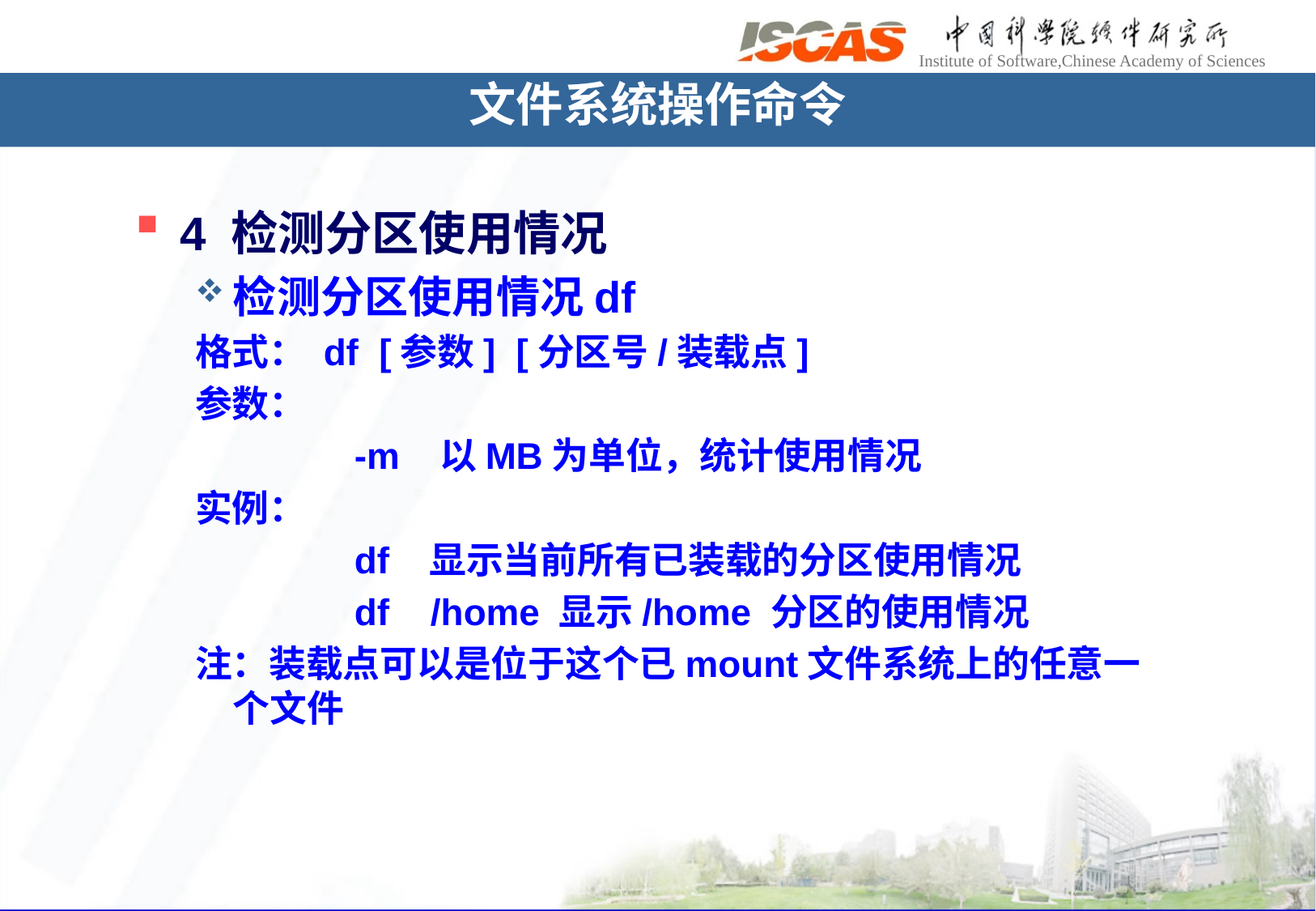

# 文件系统操作命令
4 检测分区使用情况
检测分区使用情况df
格式： df  [参数]  [分区号/装载点]
参数：
		-m   以MB为单位，统计使用情况
实例：
       	df   显示当前所有已装载的分区使用情况
        	df    /home 显示/home 分区的使用情况
注：装载点可以是位于这个已mount文件系统上的任意一个文件